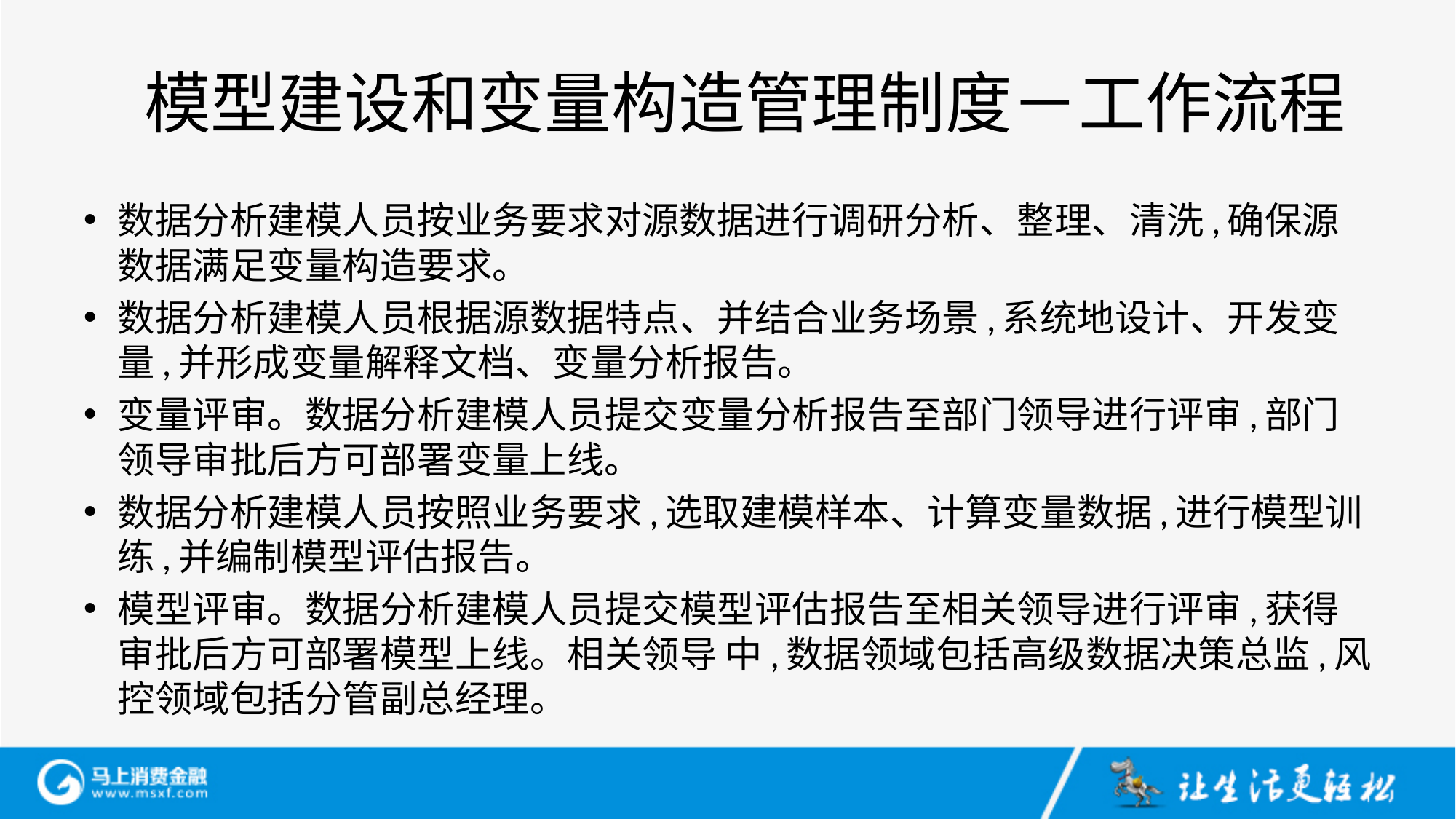

# 模型建设和变量构造管理制度－工作流程
数据分析建模人员按业务要求对源数据进行调研分析、整理、清洗,确保源数据满足变量构造要求。
数据分析建模人员根据源数据特点、并结合业务场景,系统地设计、开发变量,并形成变量解释文档、变量分析报告。
变量评审。数据分析建模人员提交变量分析报告至部门领导进行评审,部门领导审批后方可部署变量上线。
数据分析建模人员按照业务要求,选取建模样本、计算变量数据,进行模型训练,并编制模型评估报告。
模型评审。数据分析建模人员提交模型评估报告至相关领导进行评审,获得审批后方可部署模型上线。相关领导 中,数据领域包括高级数据决策总监,风控领域包括分管副总经理。